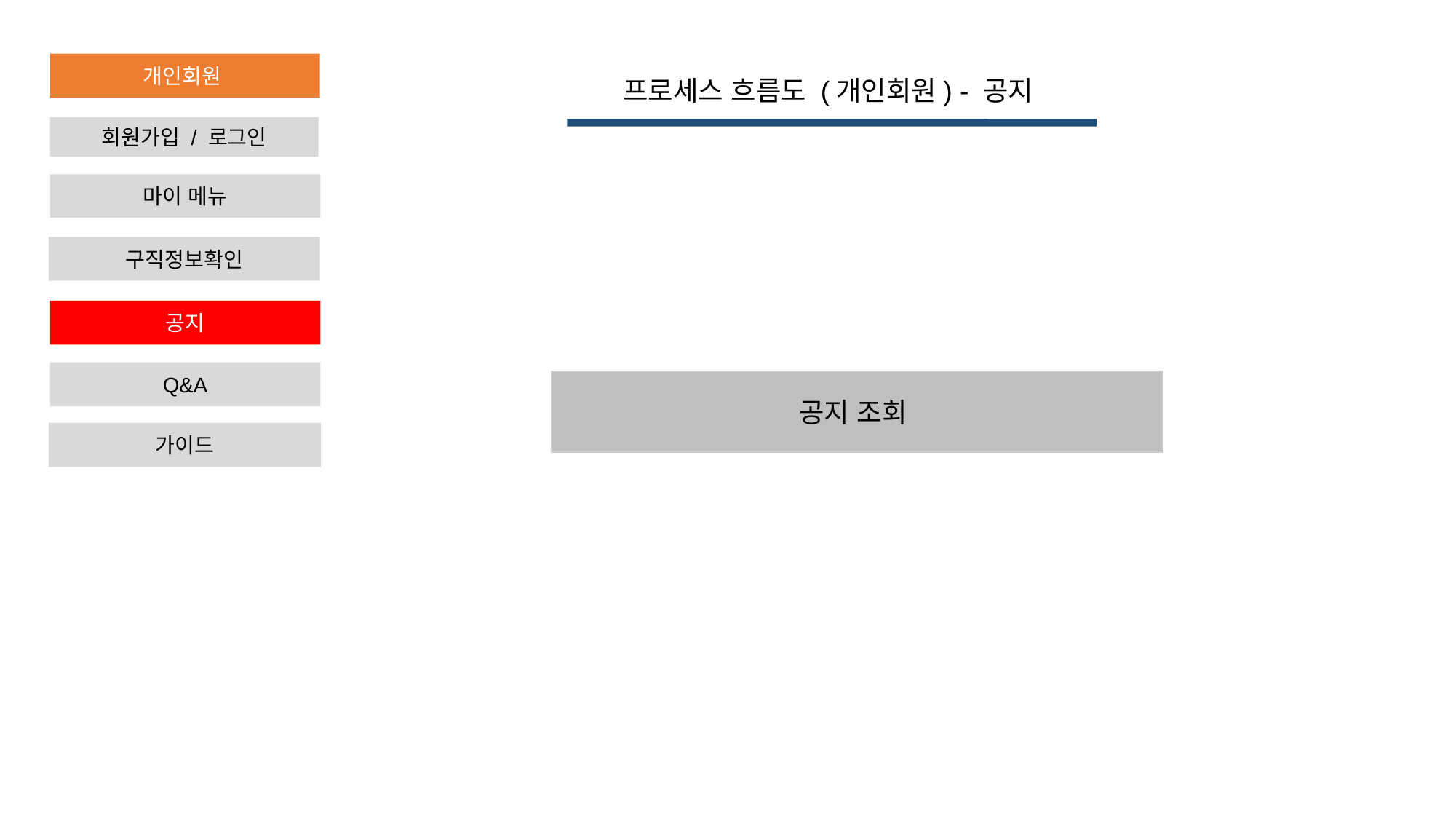

개인회원
프로세스 흐름도 (개인회원) - 공지
회원가입 / 로그인
마이 메뉴
구직정보확인
공지
Q&A
공지 조회
가이드